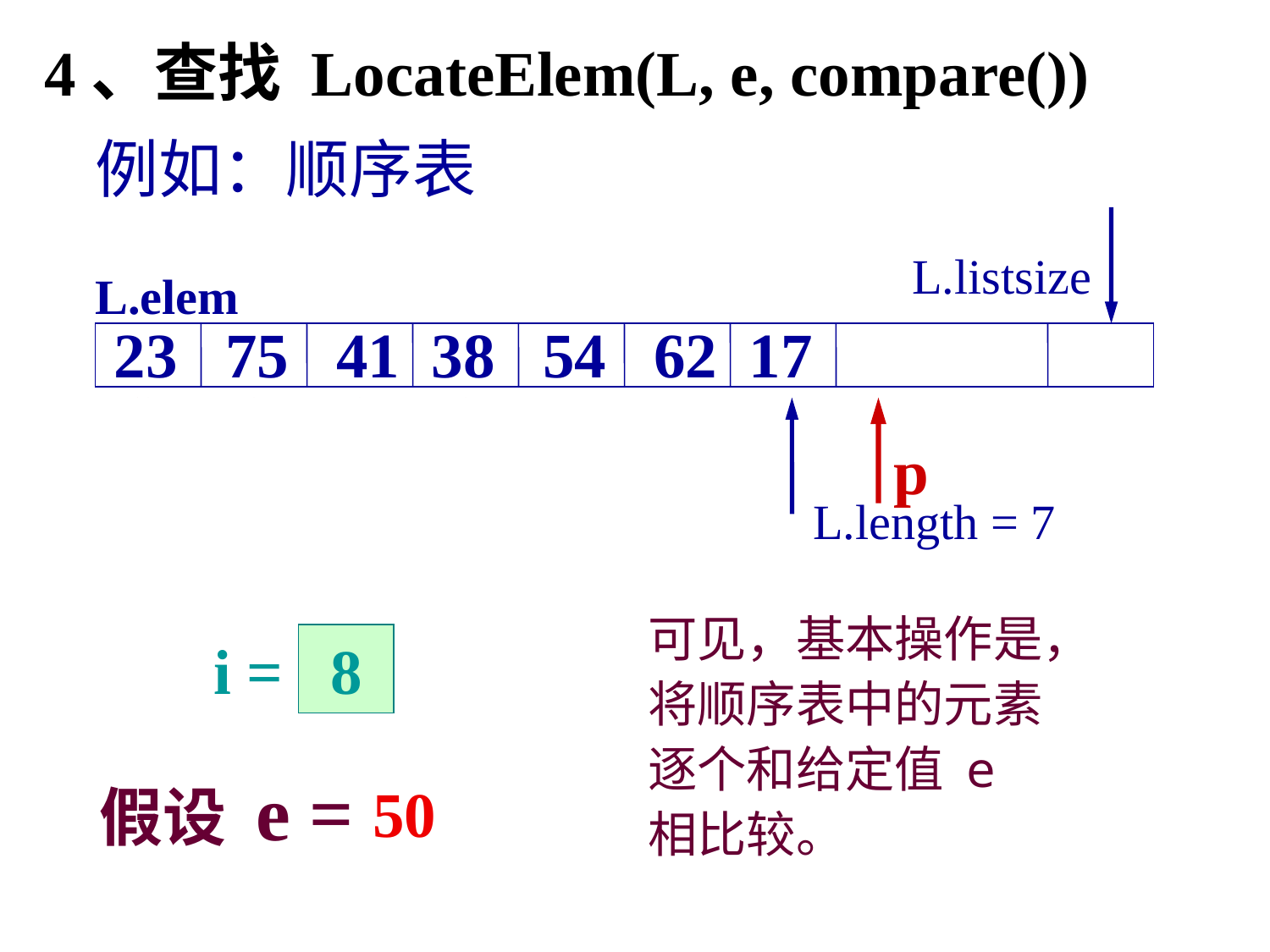

4、查找 LocateElem(L, e, compare())
例如：顺序表

L.listsize
L.elem

23   75   41  38   54   62  17

p

p

p

p

p

L.length = 7

p
可见，基本操作是，
将顺序表中的元素
逐个和给定值 e
相比较。
i =
1
2
3
4
1
8
假设 e =
38
50